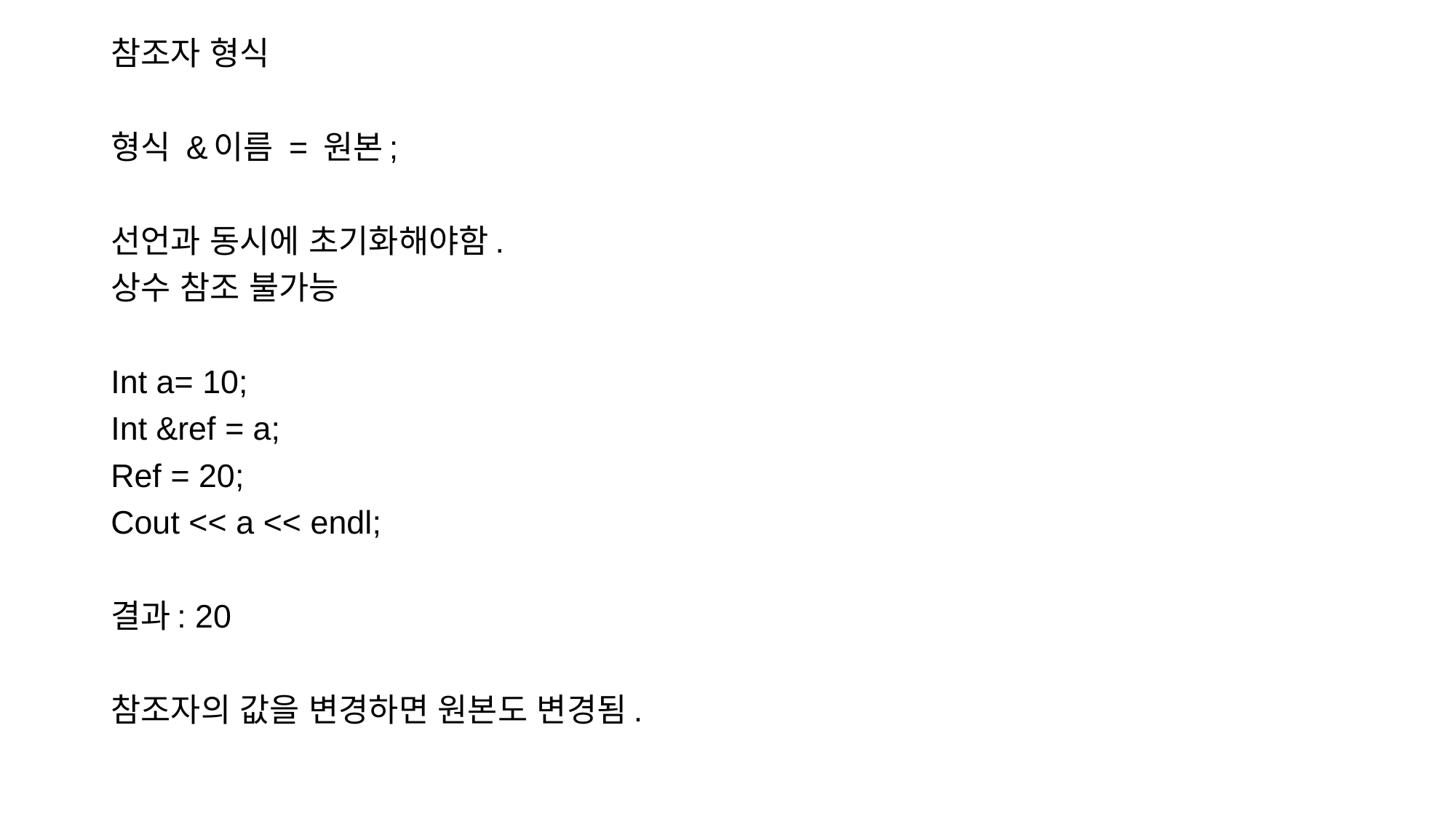

참조자 형식

형식 &이름 = 원본;

선언과 동시에 초기화해야함.
상수 참조 불가능

Int a= 10;
Int &ref = a;
Ref = 20;
Cout << a << endl;

결과: 20

참조자의 값을 변경하면 원본도 변경됨.